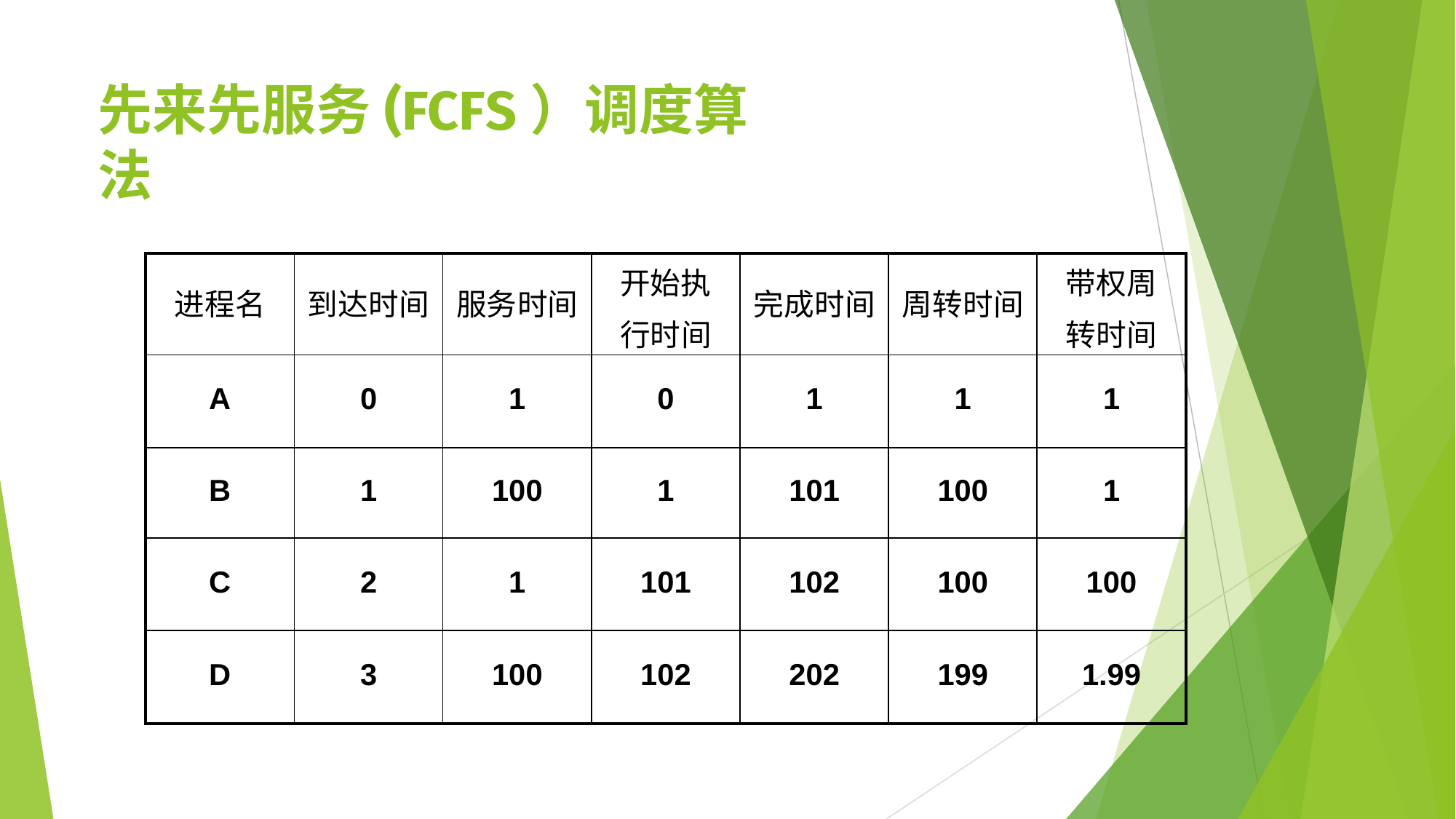

# 先来先服务(FCFS）调度算法
| 进程名 | 到达时间 | 服务时间 | 开始执 行时间 | 完成时间 | 周转时间 | 带权周 转时间 |
| --- | --- | --- | --- | --- | --- | --- |
| A | 0 | 1 | 0 | 1 | 1 | 1 |
| B | 1 | 100 | 1 | 101 | 100 | 1 |
| C | 2 | 1 | 101 | 102 | 100 | 100 |
| D | 3 | 100 | 102 | 202 | 199 | 1.99 |